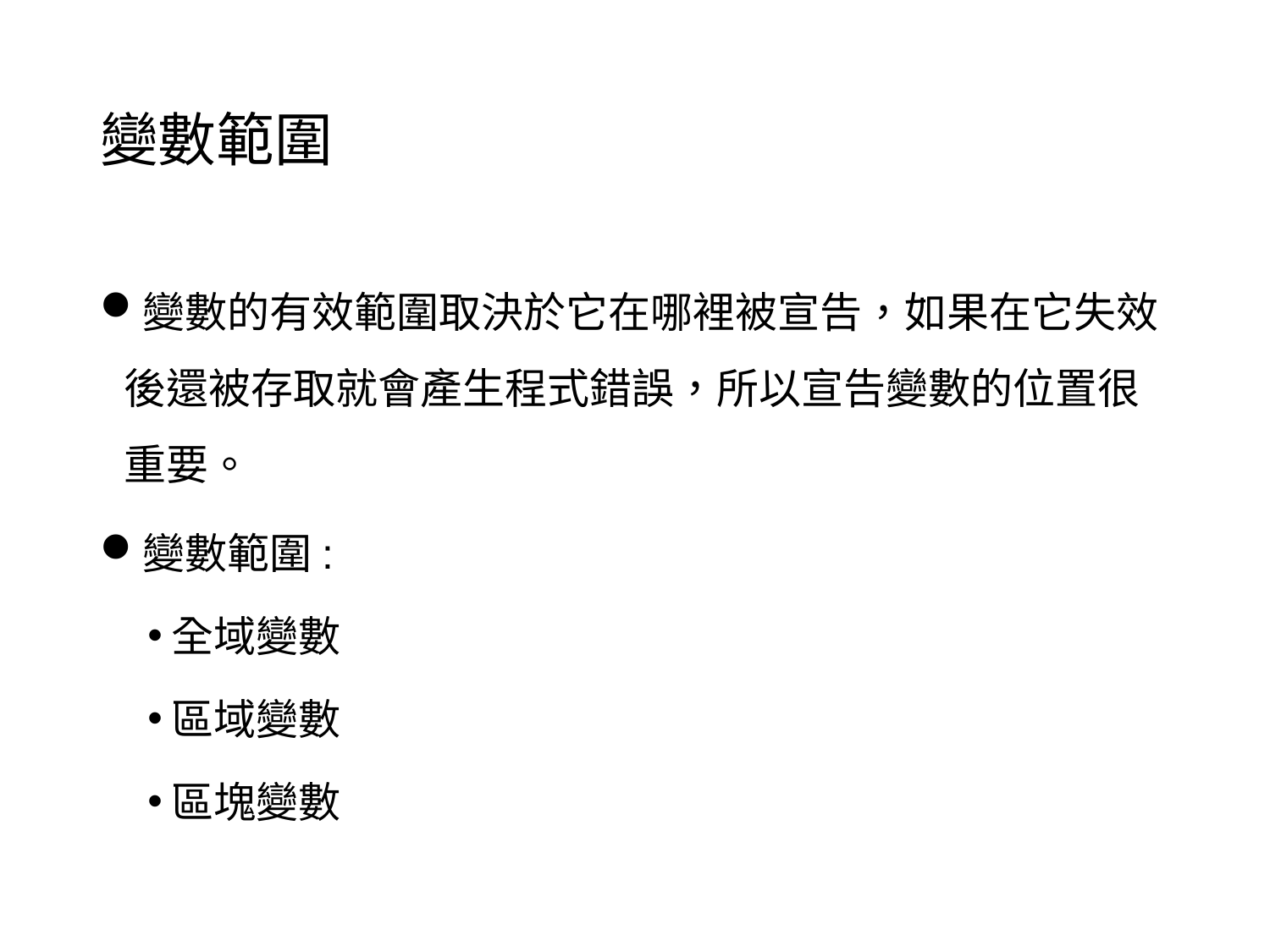

# 變數範圍
變數的有效範圍取決於它在哪裡被宣告，如果在它失效後還被存取就會產生程式錯誤，所以宣告變數的位置很重要。
變數範圍:
全域變數
區域變數
區塊變數